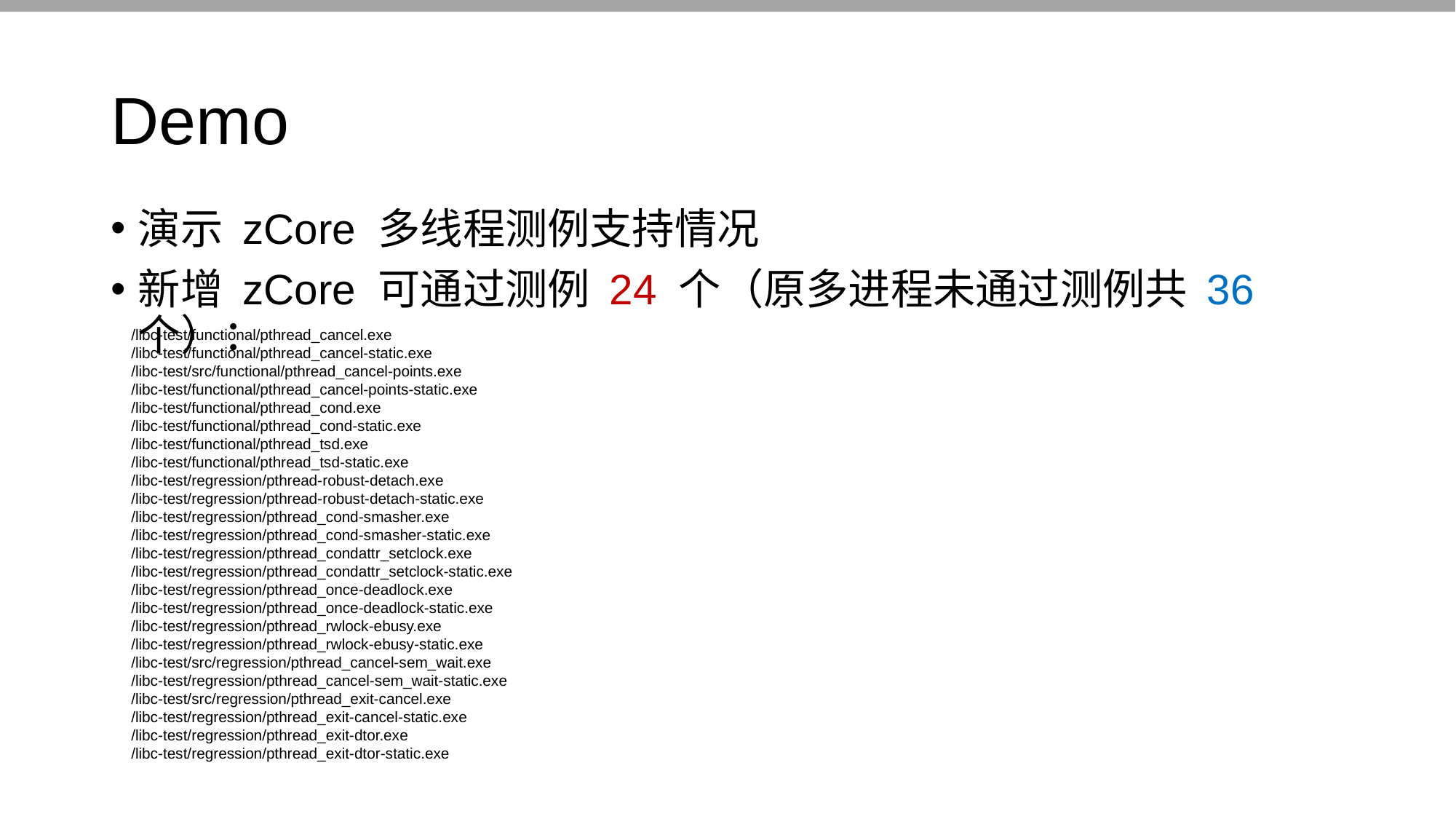

# Demo
演示 zCore 多线程测例支持情况
新增 zCore 可通过测例 24 个（原多进程未通过测例共 36 个）：

/libc-test/functional/pthread_cancel.exe
/libc-test/functional/pthread_cancel-static.exe
/libc-test/src/functional/pthread_cancel-points.exe
/libc-test/functional/pthread_cancel-points-static.exe
/libc-test/functional/pthread_cond.exe
/libc-test/functional/pthread_cond-static.exe
/libc-test/functional/pthread_tsd.exe
/libc-test/functional/pthread_tsd-static.exe
/libc-test/regression/pthread-robust-detach.exe
/libc-test/regression/pthread-robust-detach-static.exe
/libc-test/regression/pthread_cond-smasher.exe
/libc-test/regression/pthread_cond-smasher-static.exe
/libc-test/regression/pthread_condattr_setclock.exe
/libc-test/regression/pthread_condattr_setclock-static.exe
/libc-test/regression/pthread_once-deadlock.exe
/libc-test/regression/pthread_once-deadlock-static.exe
/libc-test/regression/pthread_rwlock-ebusy.exe
/libc-test/regression/pthread_rwlock-ebusy-static.exe
/libc-test/src/regression/pthread_cancel-sem_wait.exe
/libc-test/regression/pthread_cancel-sem_wait-static.exe
/libc-test/src/regression/pthread_exit-cancel.exe
/libc-test/regression/pthread_exit-cancel-static.exe
/libc-test/regression/pthread_exit-dtor.exe
/libc-test/regression/pthread_exit-dtor-static.exe

17